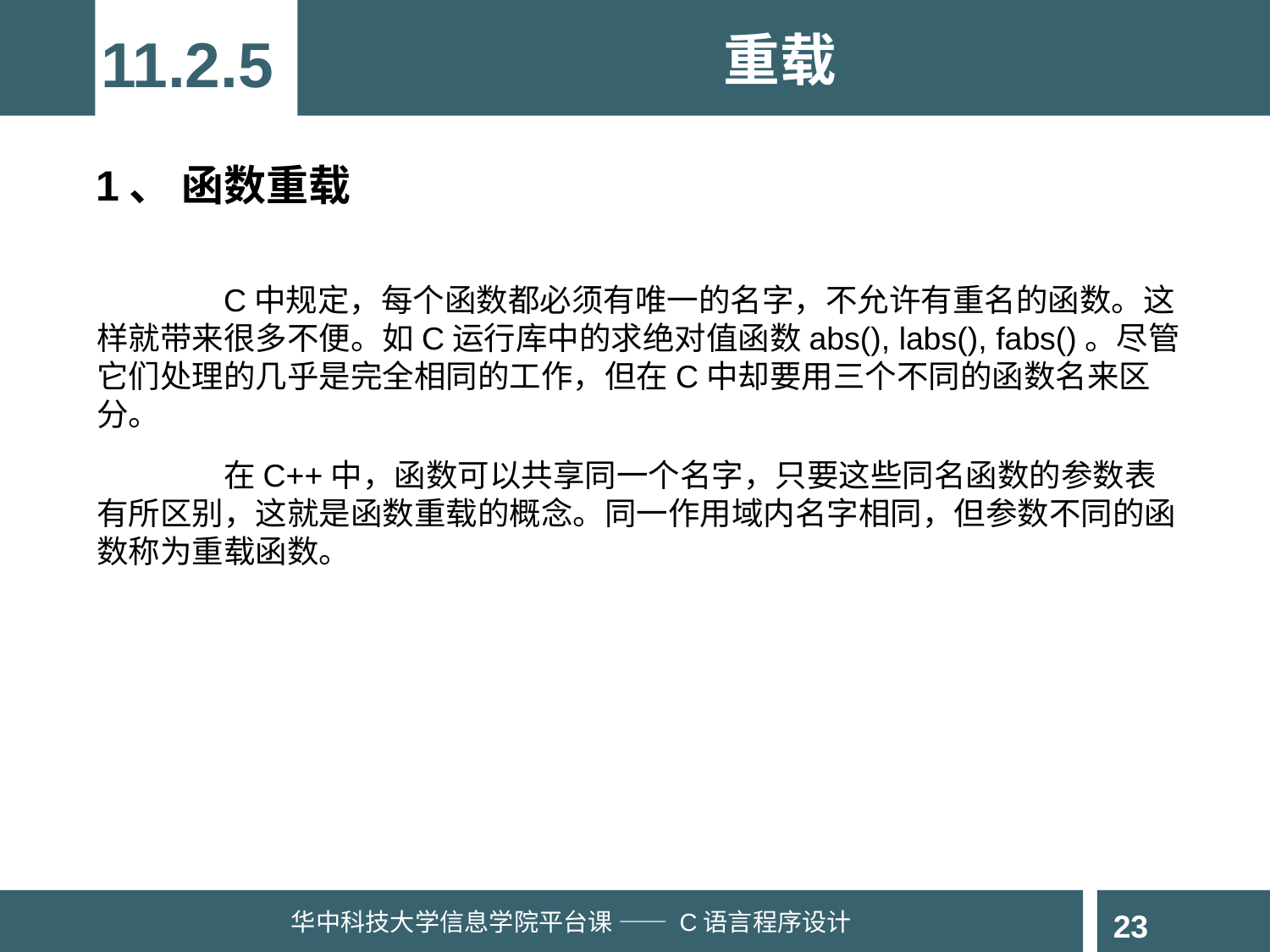

11.2.5
重载
1、 函数重载
	C中规定，每个函数都必须有唯一的名字，不允许有重名的函数。这样就带来很多不便。如C运行库中的求绝对值函数abs(), labs(), fabs()。尽管它们处理的几乎是完全相同的工作，但在C中却要用三个不同的函数名来区分。
 	在C++中，函数可以共享同一个名字，只要这些同名函数的参数表有所区别，这就是函数重载的概念。同一作用域内名字相同，但参数不同的函数称为重载函数。